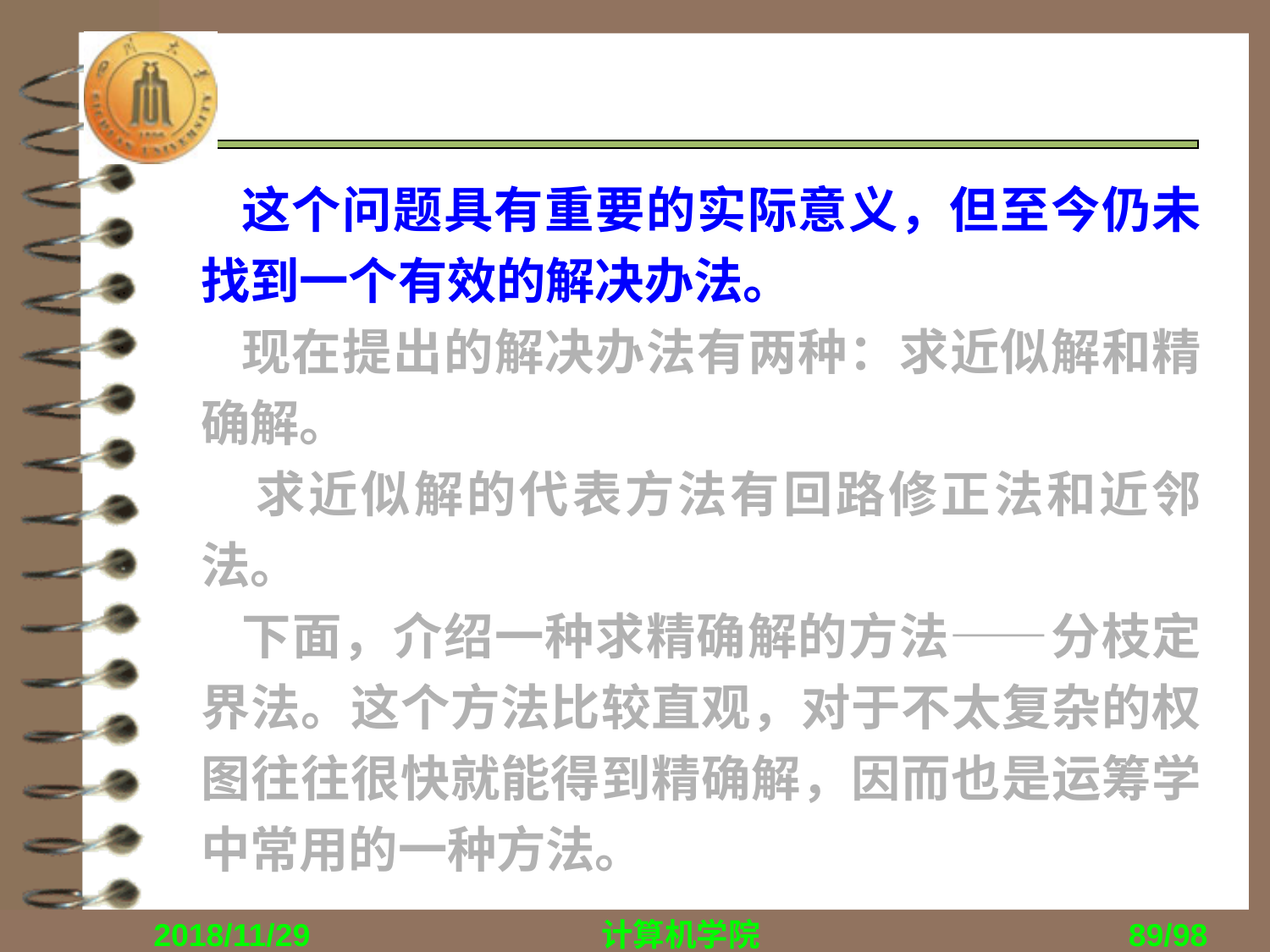

这个问题具有重要的实际意义，但至今仍未找到一个有效的解决办法。
      现在提出的解决办法有两种：求近似解和精确解。
      求近似解的代表方法有回路修正法和近邻法。
      下面，介绍一种求精确解的方法——分枝定界法。这个方法比较直观，对于不太复杂的权图往往很快就能得到精确解，因而也是运筹学中常用的一种方法。
2018/11/29
计算机学院
89/98